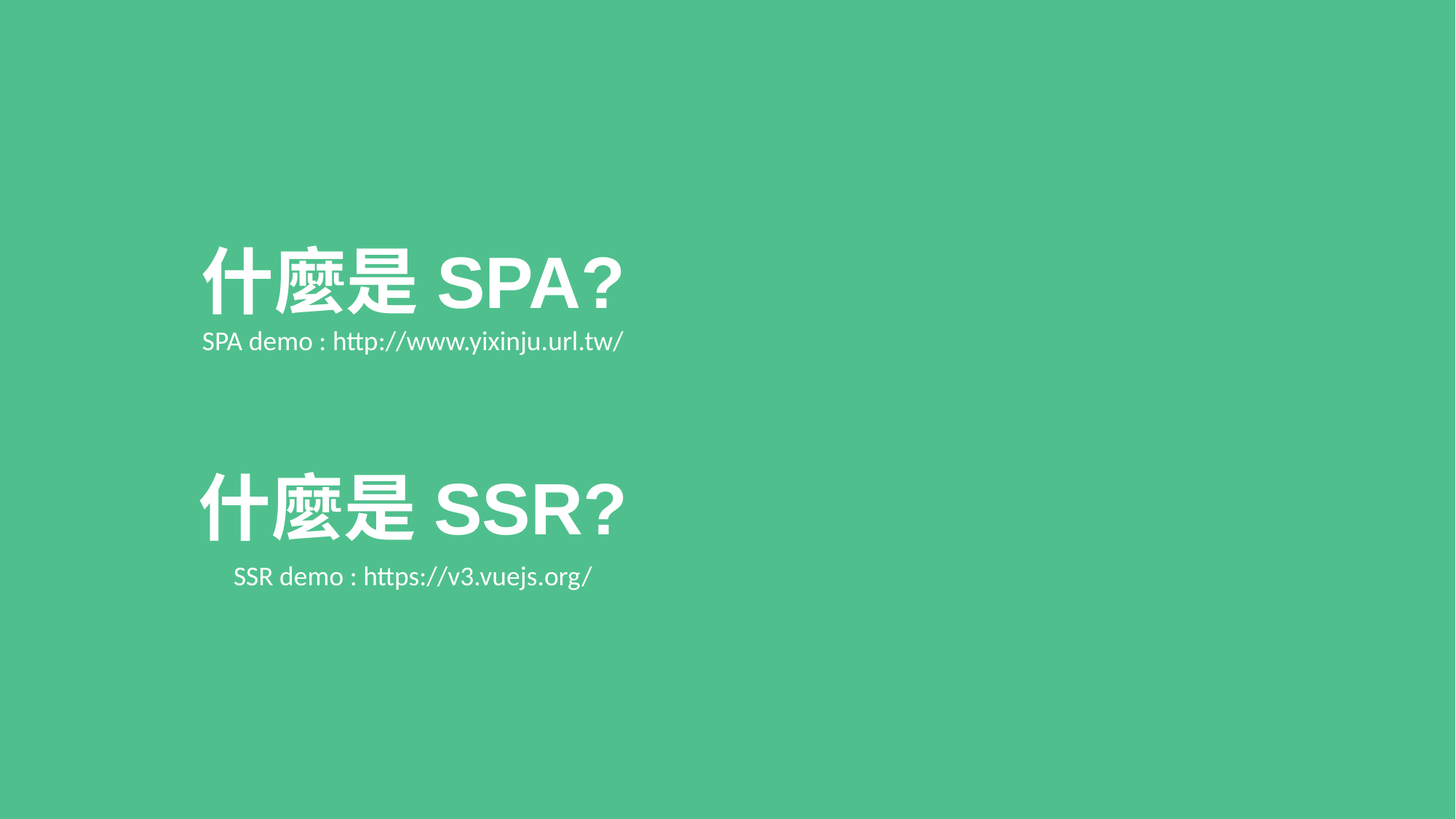

什麼是SPA?
SPA demo : http://www.yixinju.url.tw/
什麼是SSR?
SSR demo : https://v3.vuejs.org/